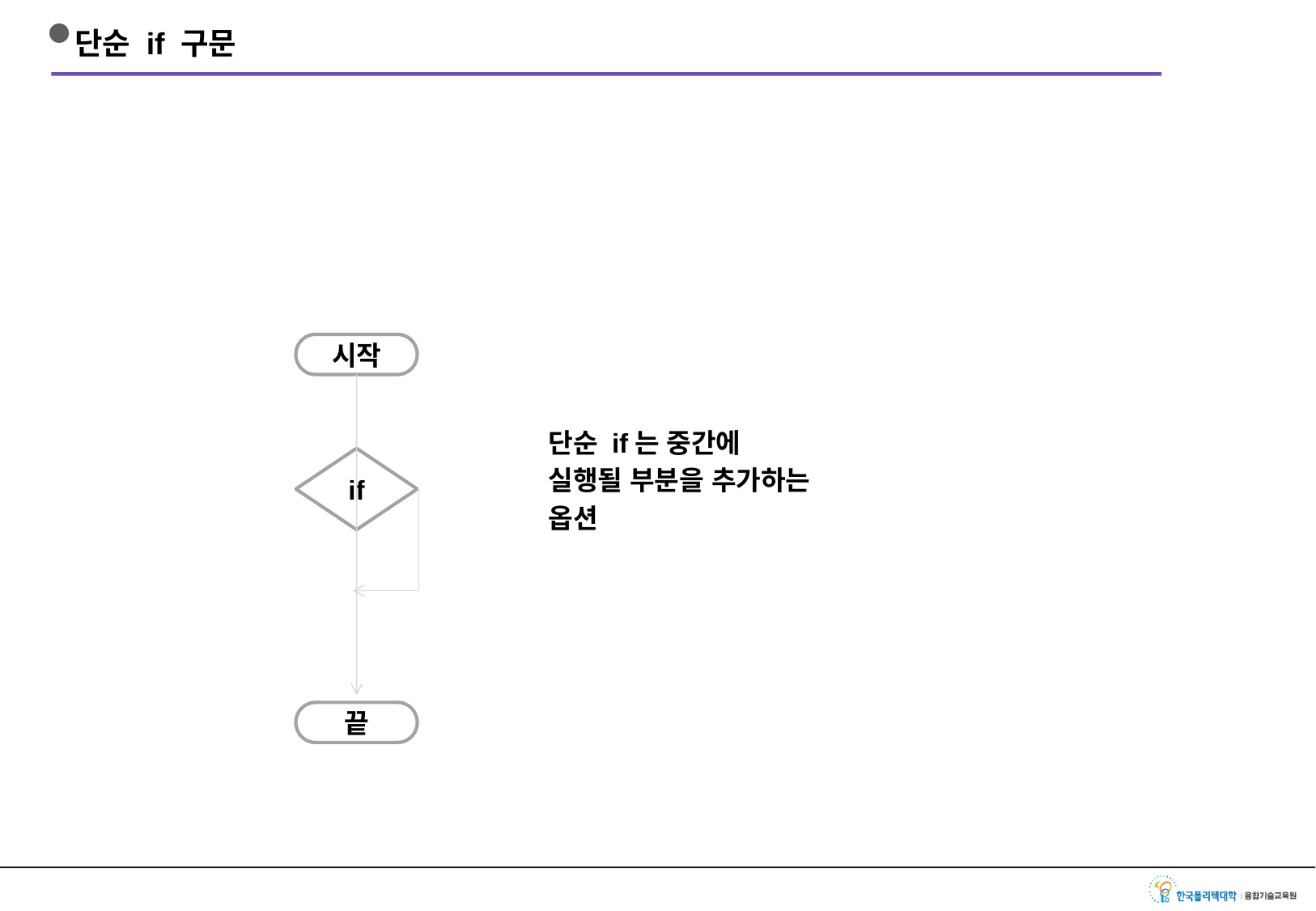

# 단순 if 구문
만일 ~ 한다면 추가적으로 하고 싶은 구문 추가

시작
단순 if는 중간에
실행될 부분을 추가하는
옵션
if
끝